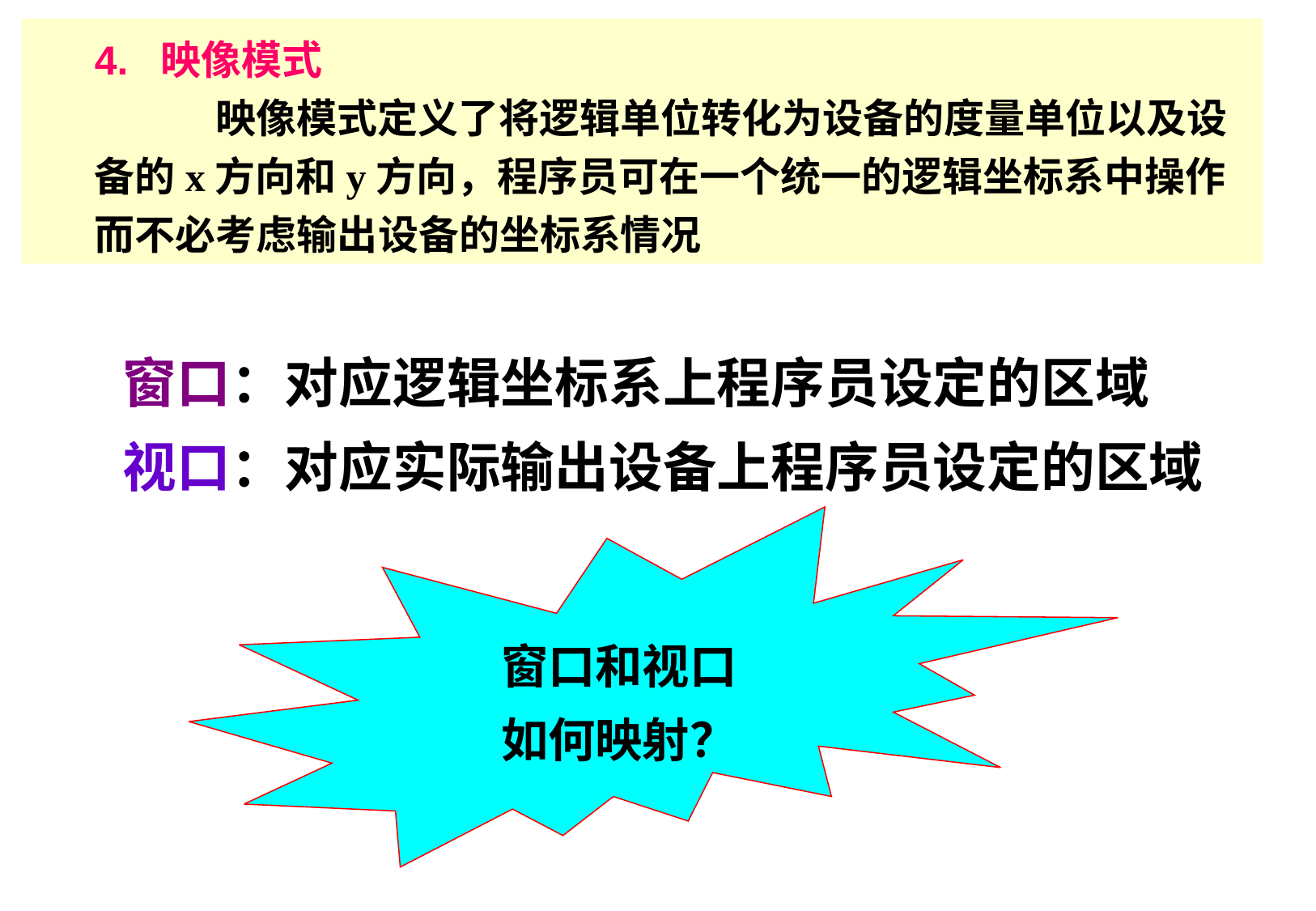

4.  映像模式
	映像模式定义了将逻辑单位转化为设备的度量单位以及设备的x方向和y方向，程序员可在一个统一的逻辑坐标系中操作而不必考虑输出设备的坐标系情况
窗口：对应逻辑坐标系上程序员设定的区域
视口：对应实际输出设备上程序员设定的区域
窗口和视口
如何映射？